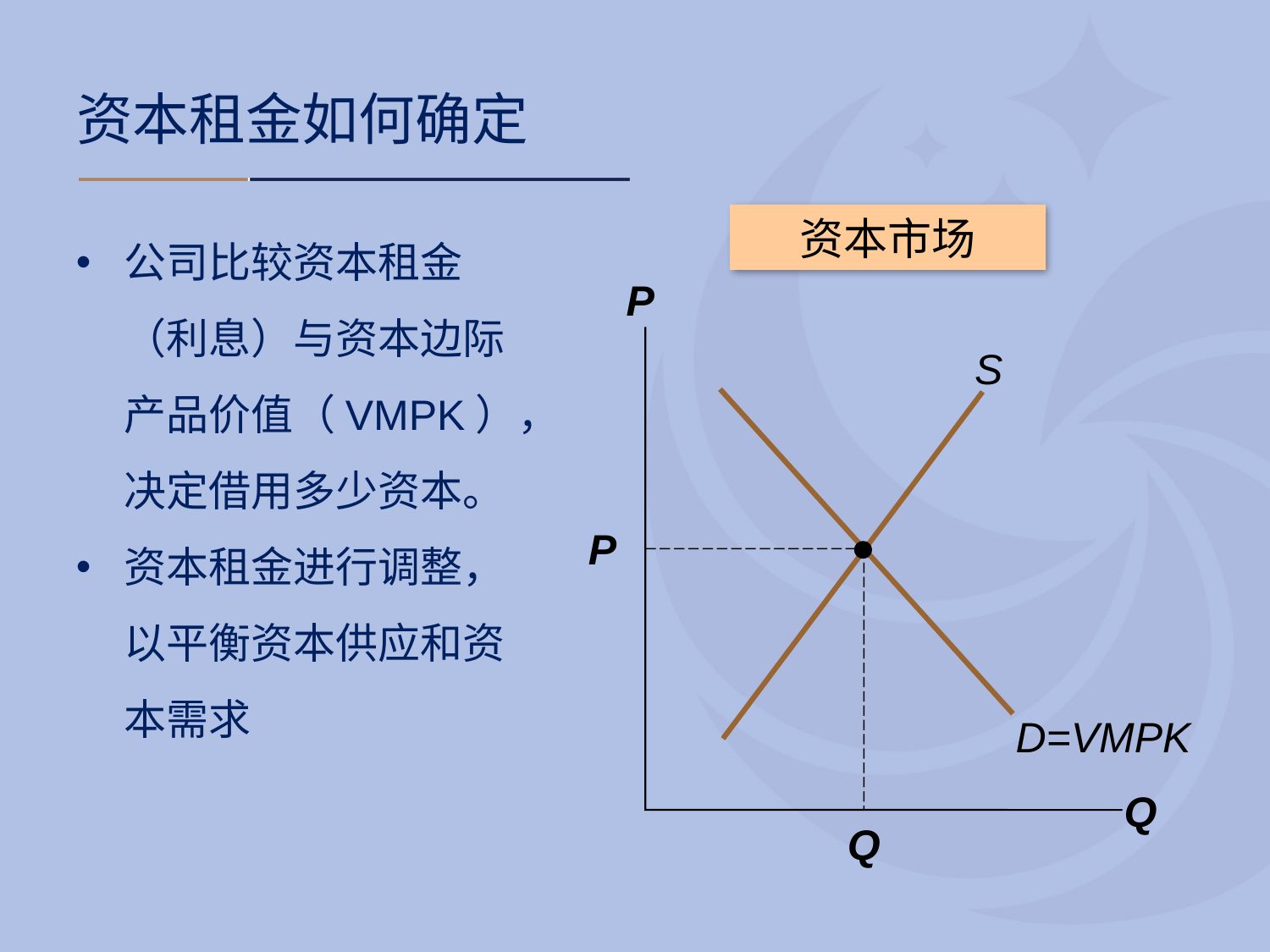

# 资本租金如何确定
公司比较资本租金（利息）与资本边际产品价值（VMPK），决定借用多少资本。
资本租金进行调整，以平衡资本供应和资本需求
资本市场
P

Q
S

D=VMPK
P

Q